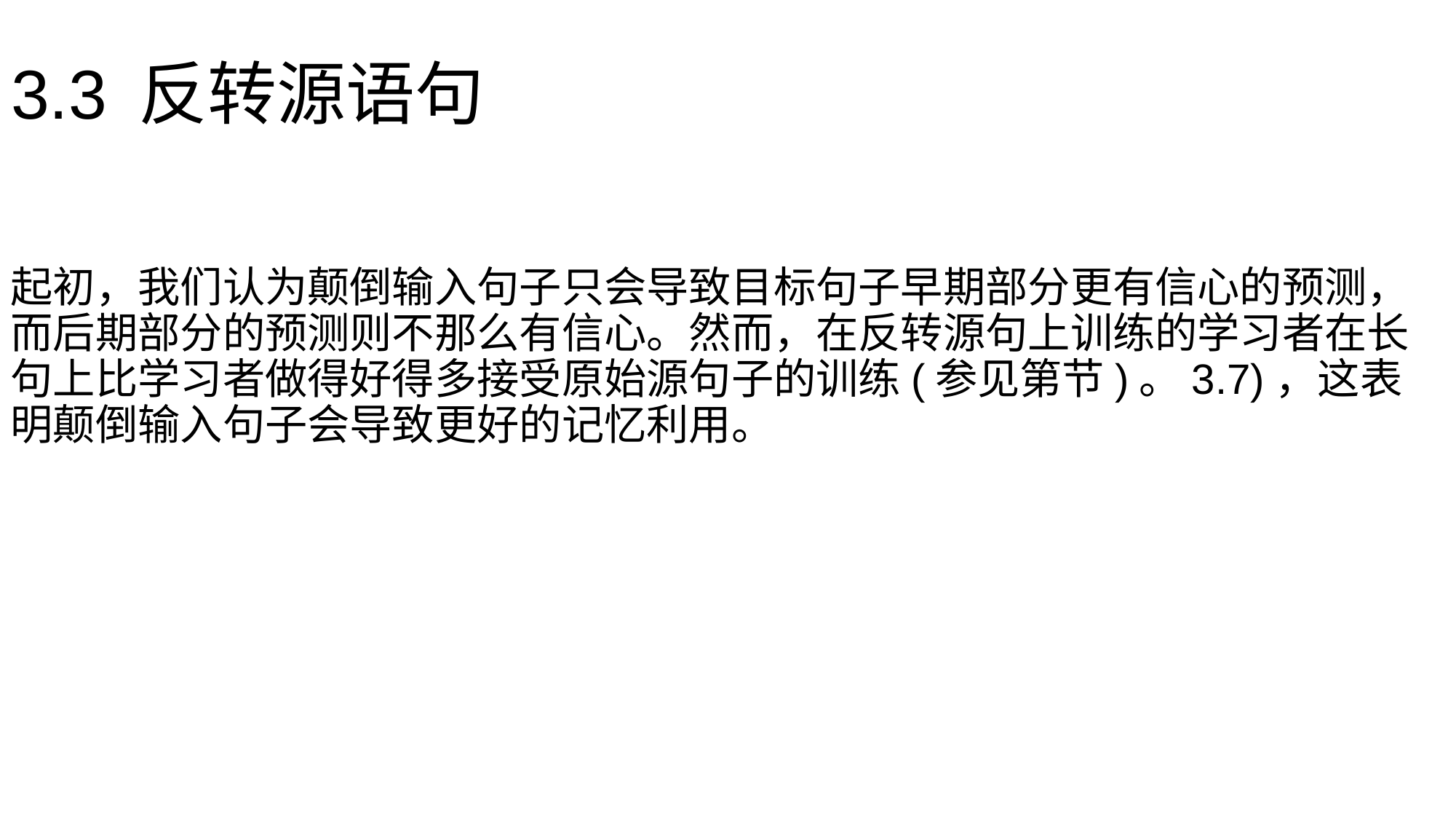

# 3.3 反转源语句

起初，我们认为颠倒输入句子只会导致目标句子早期部分更有信心的预测，而后期部分的预测则不那么有信心。然而，在反转源句上训练的学习者在长句上比学习者做得好得多接受原始源句子的训练(参见第节)。3.7)，这表明颠倒输入句子会导致更好的记忆利用。